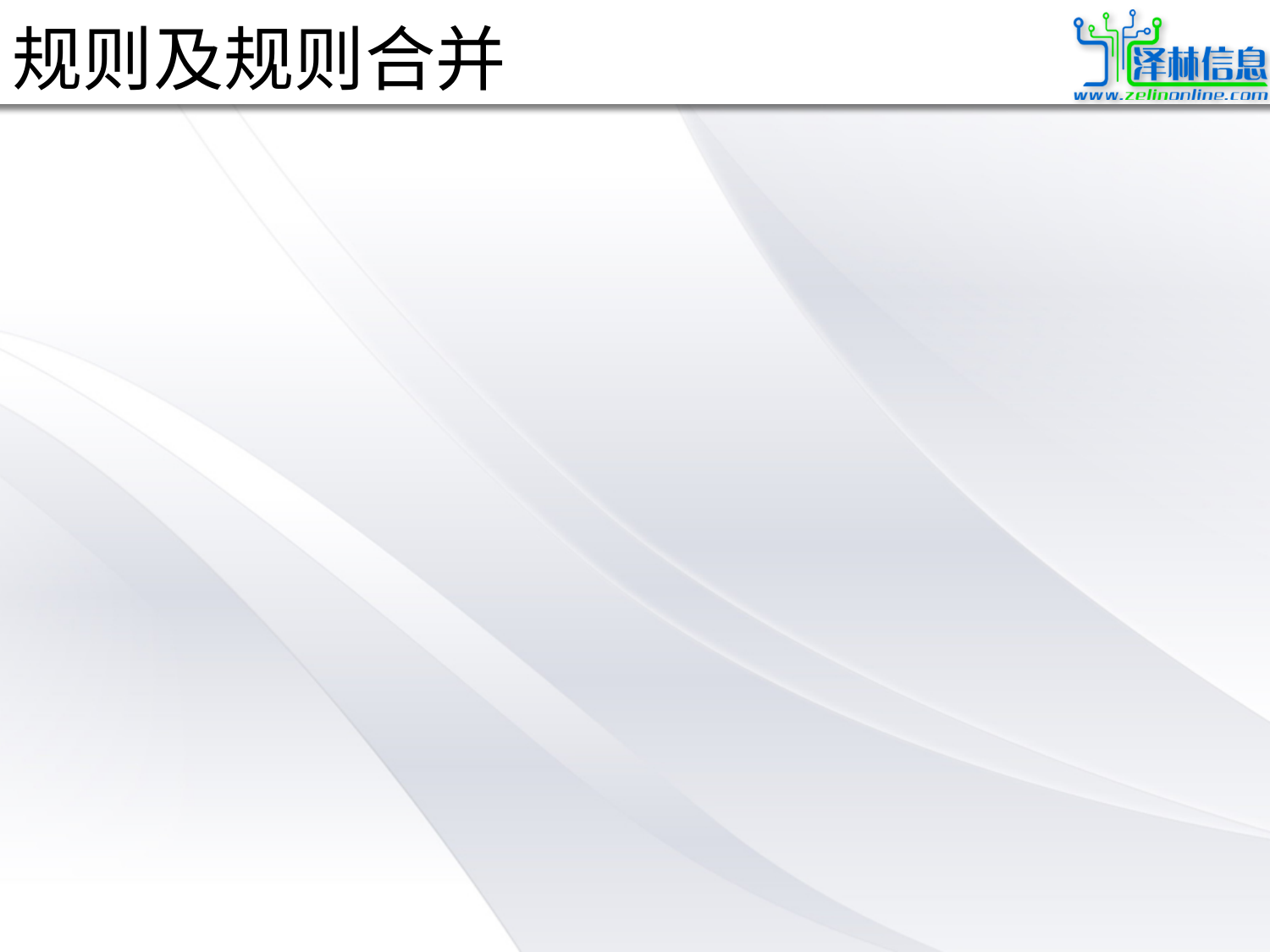

# 规则及规则合并
规则:任何一个条件组合的特定取值及其相应要执行的操作称为规则。在判定表中贯穿条件项和动作项的一列就是一条规则。显然,判定表中列出多少组条件取值,也就有多少条规则,既条件项和动作项有多少列。

化简：就是规则合并有两条或多条规则具有相同的动作，并且其条件项之间存在着极为相似的关系。